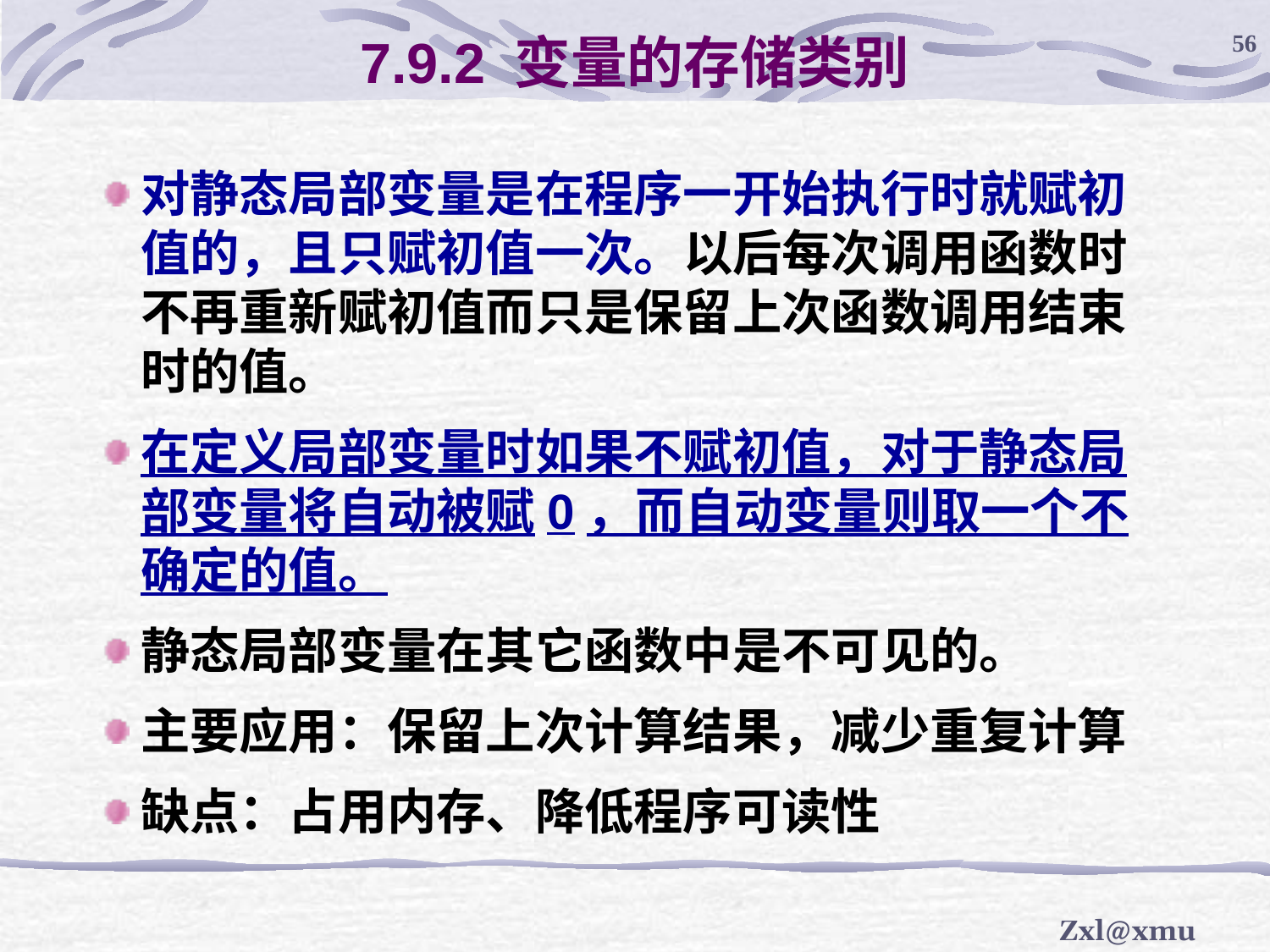

56
# 7.9.2 变量的存储类别
对静态局部变量是在程序一开始执行时就赋初值的，且只赋初值一次。以后每次调用函数时不再重新赋初值而只是保留上次函数调用结束时的值。
在定义局部变量时如果不赋初值，对于静态局部变量将自动被赋0，而自动变量则取一个不确定的值。
静态局部变量在其它函数中是不可见的。
主要应用：保留上次计算结果，减少重复计算
缺点：占用内存、降低程序可读性